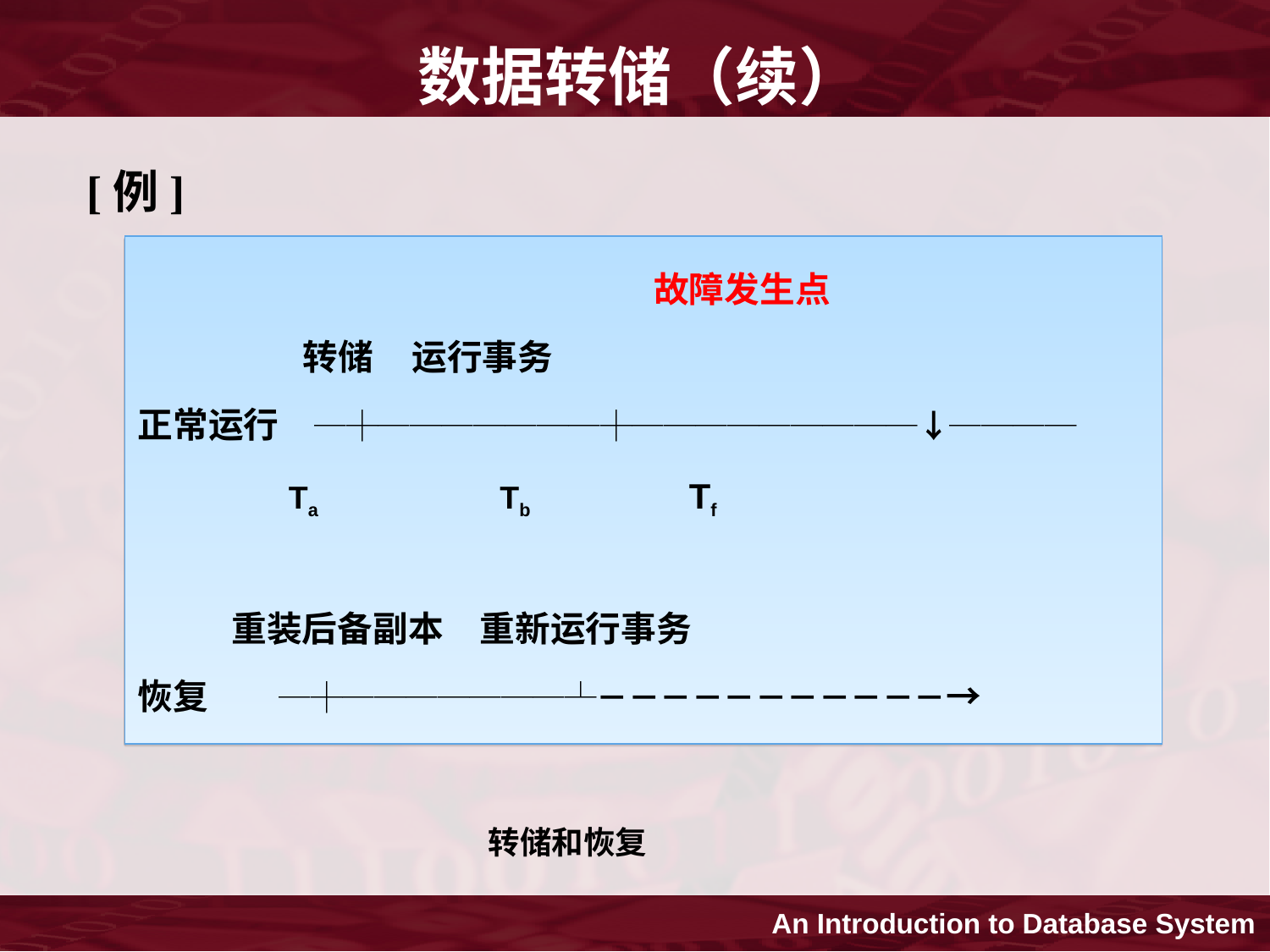

# 数据转储（续）
[例]
                                                     			 故障发生点
                         转储      运行事务
正常运行     ─┼───────┼─────────↓────
                 Ta        　　　Tb                 Tf

            重装后备副本     重新运行事务
恢复          ─┼───────┴－－－－－－－－－－－→

转储和恢复